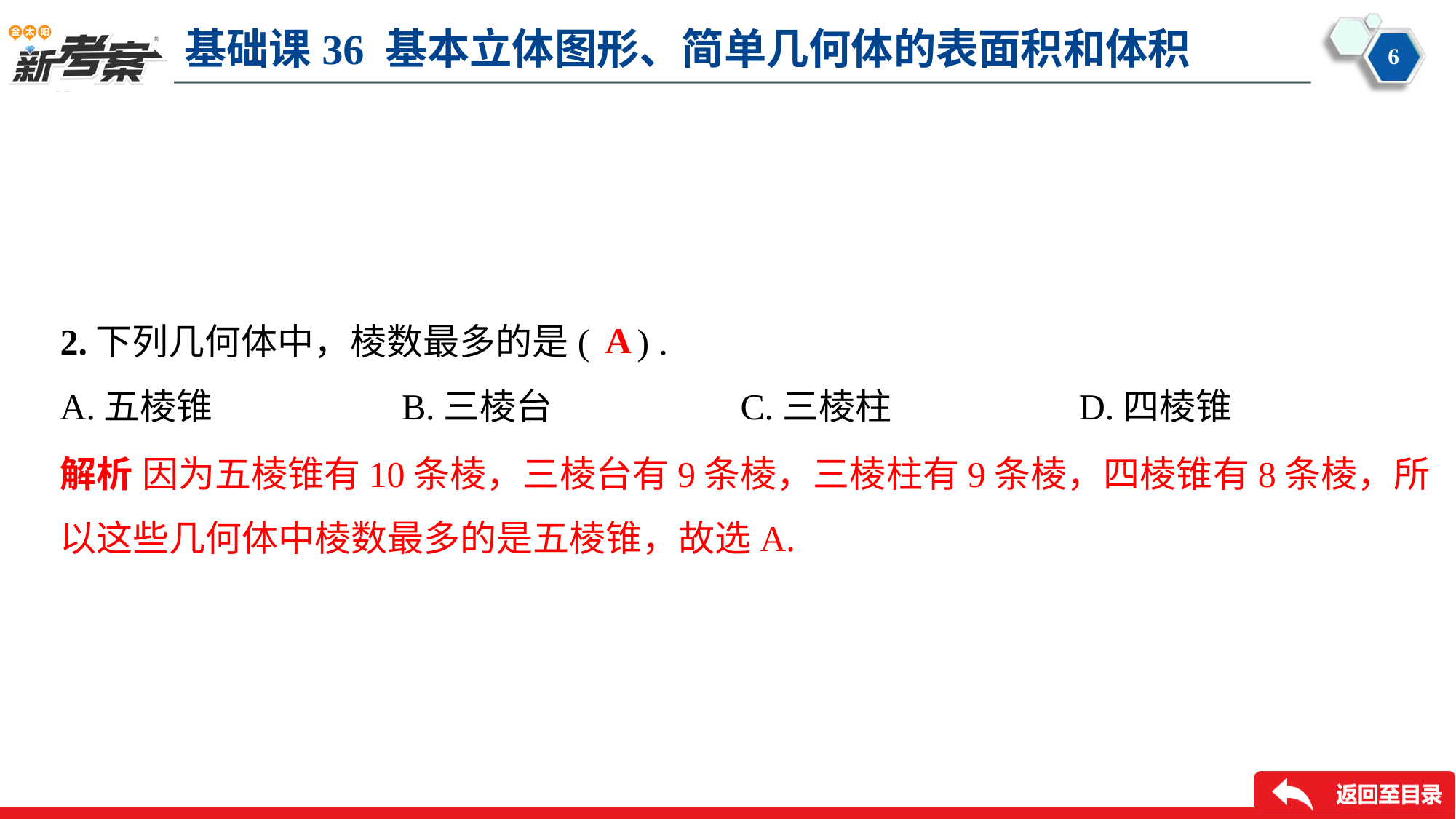

A
2.下列几何体中，棱数最多的是(     ) .
A.五棱锥	B.三棱台	C.三棱柱	D.四棱锥
解析 因为五棱锥有10条棱，三棱台有9条棱，三棱柱有9条棱，四棱锥有8条棱，所
以这些几何体中棱数最多的是五棱锥，故选A.